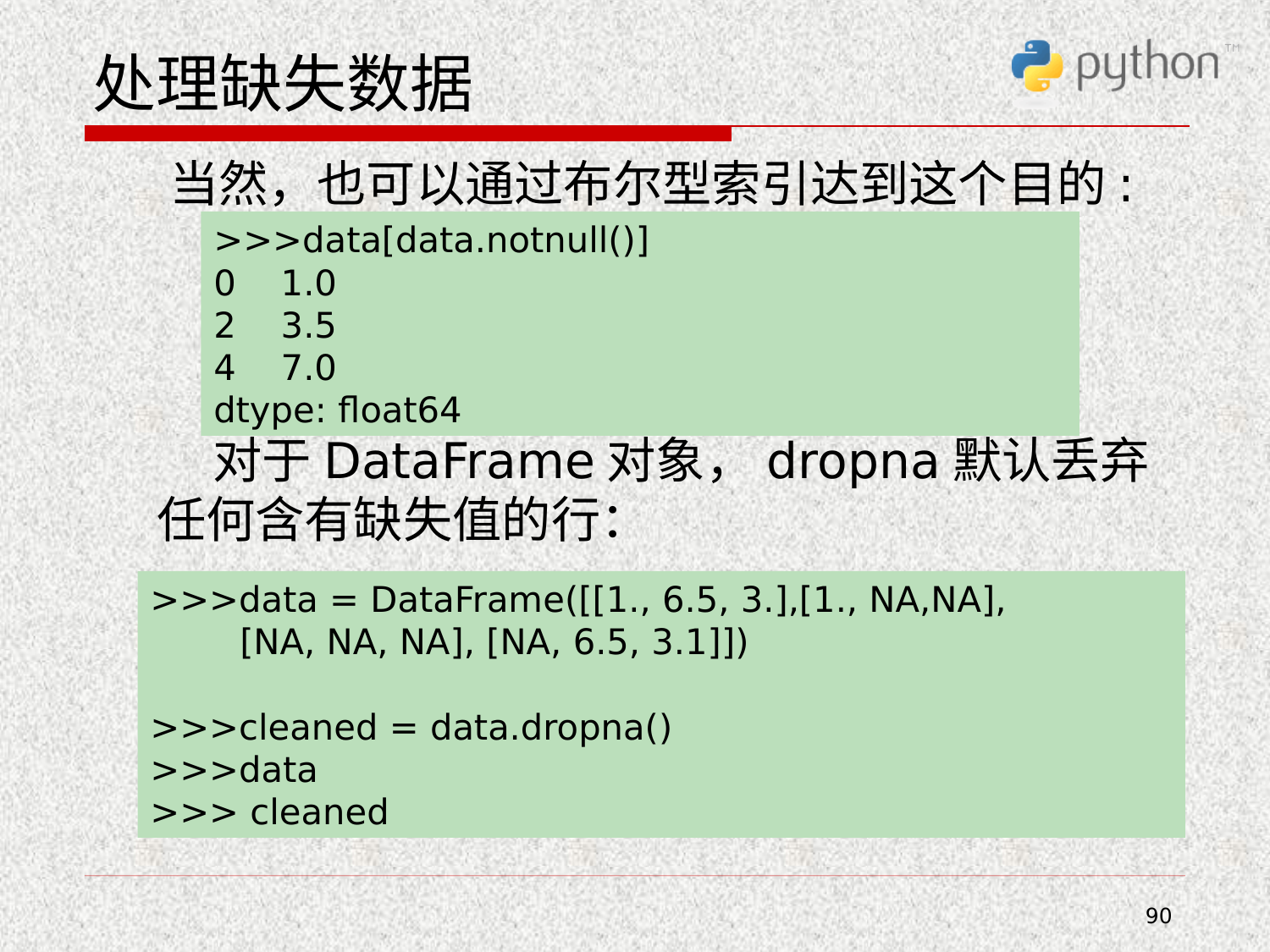

# 处理缺失数据
      当然，也可以通过布尔型索引达到这个目的:

          对于DataFrame对象，dropna默认丢弃任何含有缺失值的行：

>>>data[data.notnull()]
0    1.0
2    3.5
4    7.0
dtype: float64
>>>data = DataFrame([[1., 6.5, 3.],[1., NA,NA],
        [NA, NA, NA], [NA, 6.5, 3.1]])

>>>cleaned = data.dropna()
>>>data
>>> cleaned
90